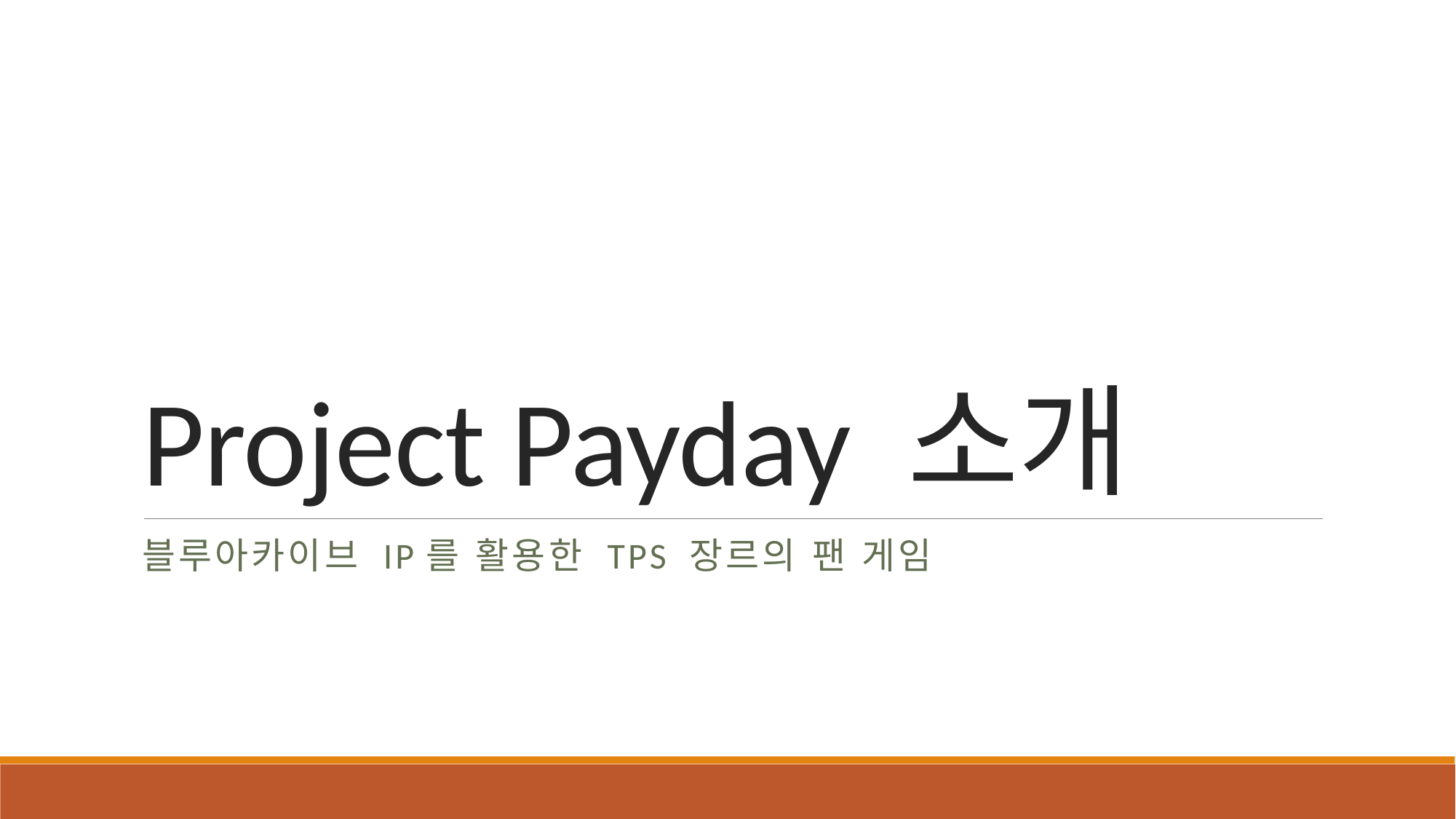

# Project Payday 소개
블루아카이브 IP를 활용한 TPS 장르의 팬 게임